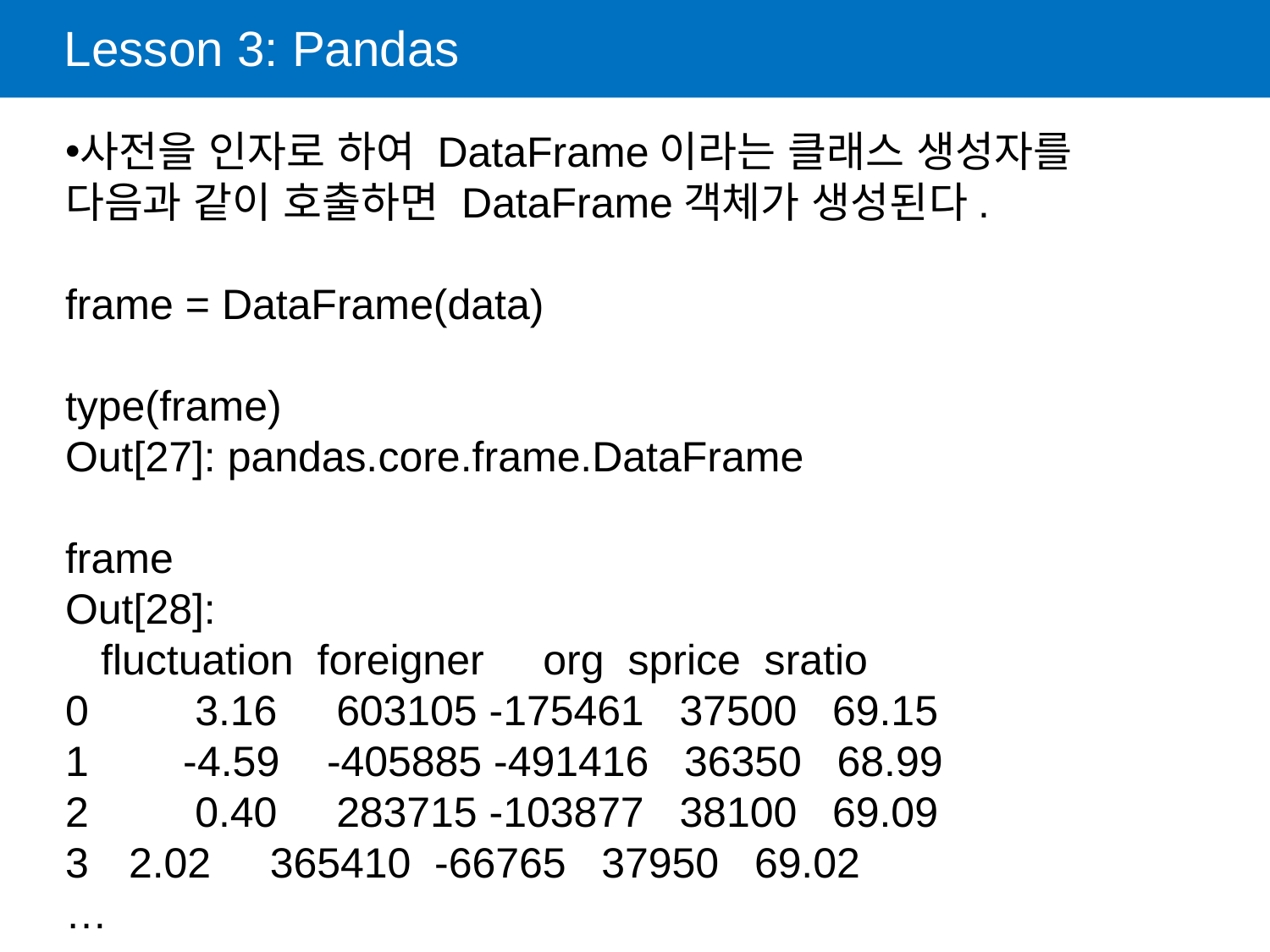

# Lesson 3: Pandas
사전을 인자로 하여 DataFrame이라는 클래스 생성자를 다음과 같이 호출하면 DataFrame객체가 생성된다.

frame = DataFrame(data)

type(frame)
Out[27]: pandas.core.frame.DataFrame

frame
Out[28]:
   fluctuation  foreigner     org  sprice  sratio
0         3.16     603105 -175461   37500   69.15
1        -4.59    -405885 -491416   36350   68.99
2         0.40     283715 -103877   38100   69.09
2.02     365410  -66765   37950   69.02
…